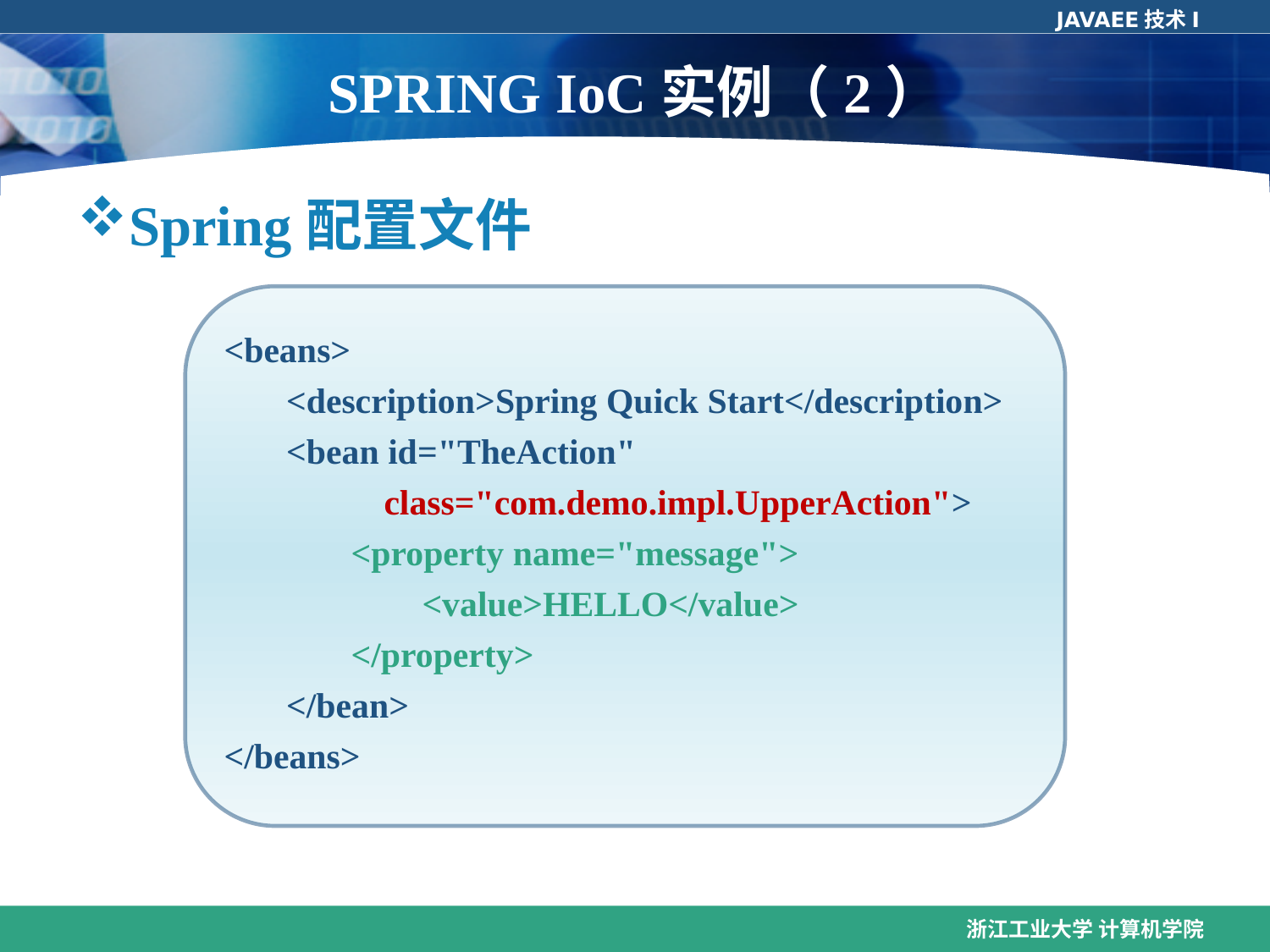

# SPRING IoC实例（2）
Spring配置文件
<beans>
       <description>Spring Quick Start</description>
       <bean id="TheAction"
                  class="com.demo.impl.UpperAction">
	<property name="message">
	        <value>HELLO</value>
	</property>
       </bean>
</beans>